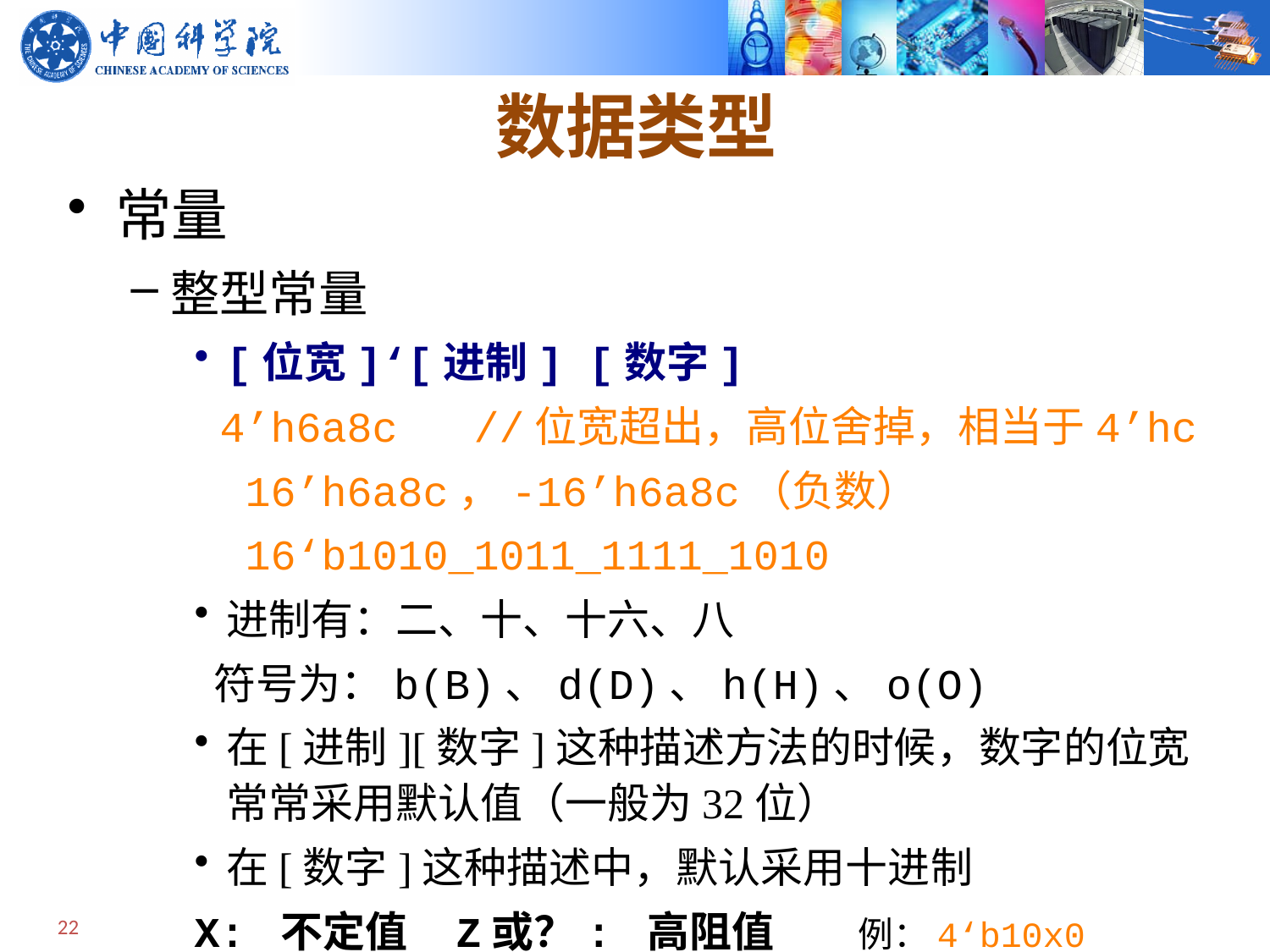

# 数据类型
常量
整型常量
[位宽]‘[进制] [数字]
 4’h6a8c   //位宽超出，高位舍掉，相当于4’hc
  16’h6a8c，-16’h6a8c（负数）
  16‘b1010_1011_1111_1010
进制有：二、十、十六、八
 符号为：b(B)、d(D)、h(H)、o(O)
在[进制][数字]这种描述方法的时候，数字的位宽常常采用默认值（一般为32位）
在[数字]这种描述中，默认采用十进制
X: 不定值    Z或？: 高阻值	   例：4‘b10x0